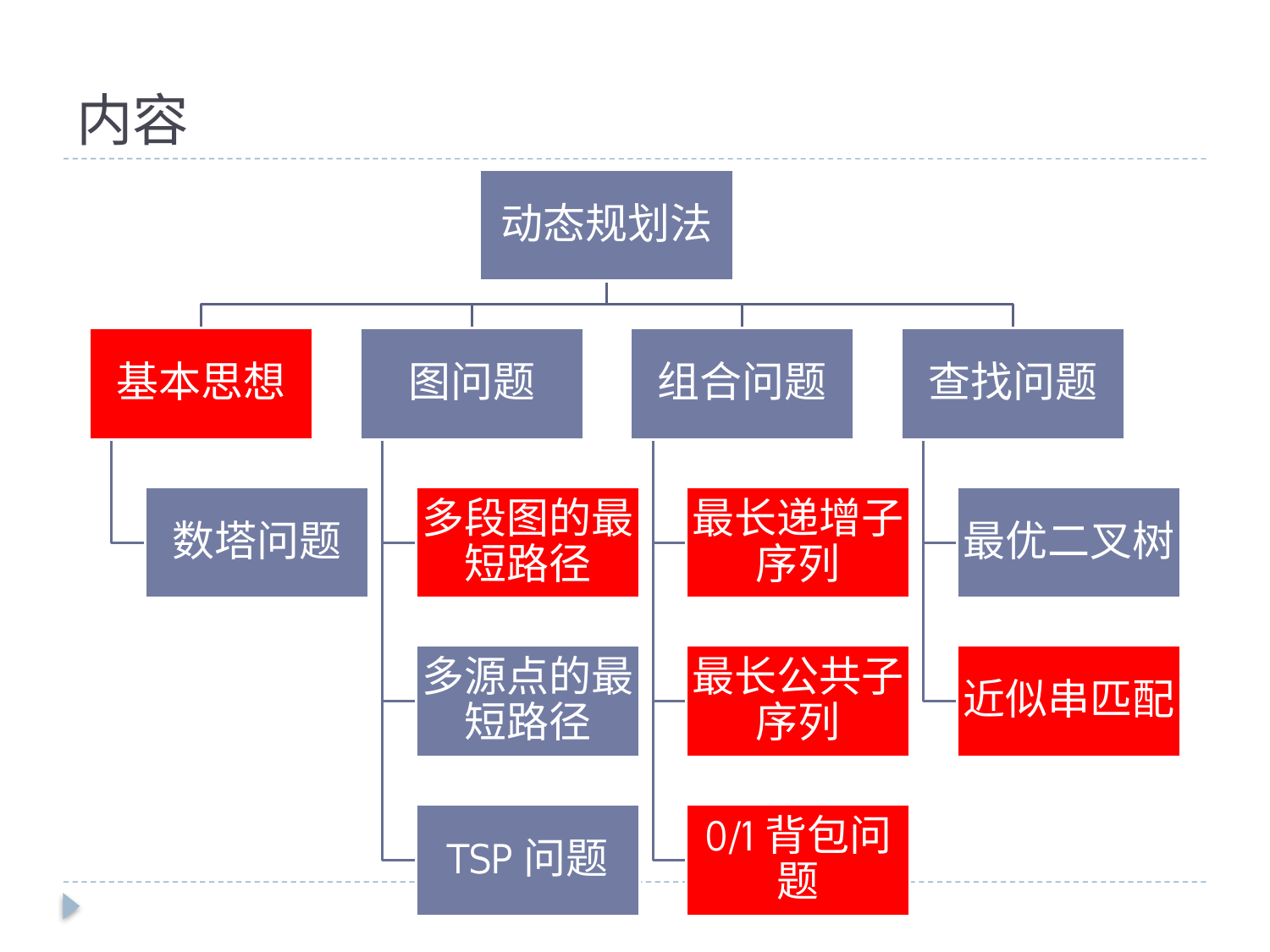

# 内容
动态规划法
基本思想
数塔问题
图问题
多段图的最短路径
多源点的最短路径
TSP问题
组合问题
最长递增子序列
最长公共子序列
0/1背包问题
查找问题
最优二叉树
近似串匹配